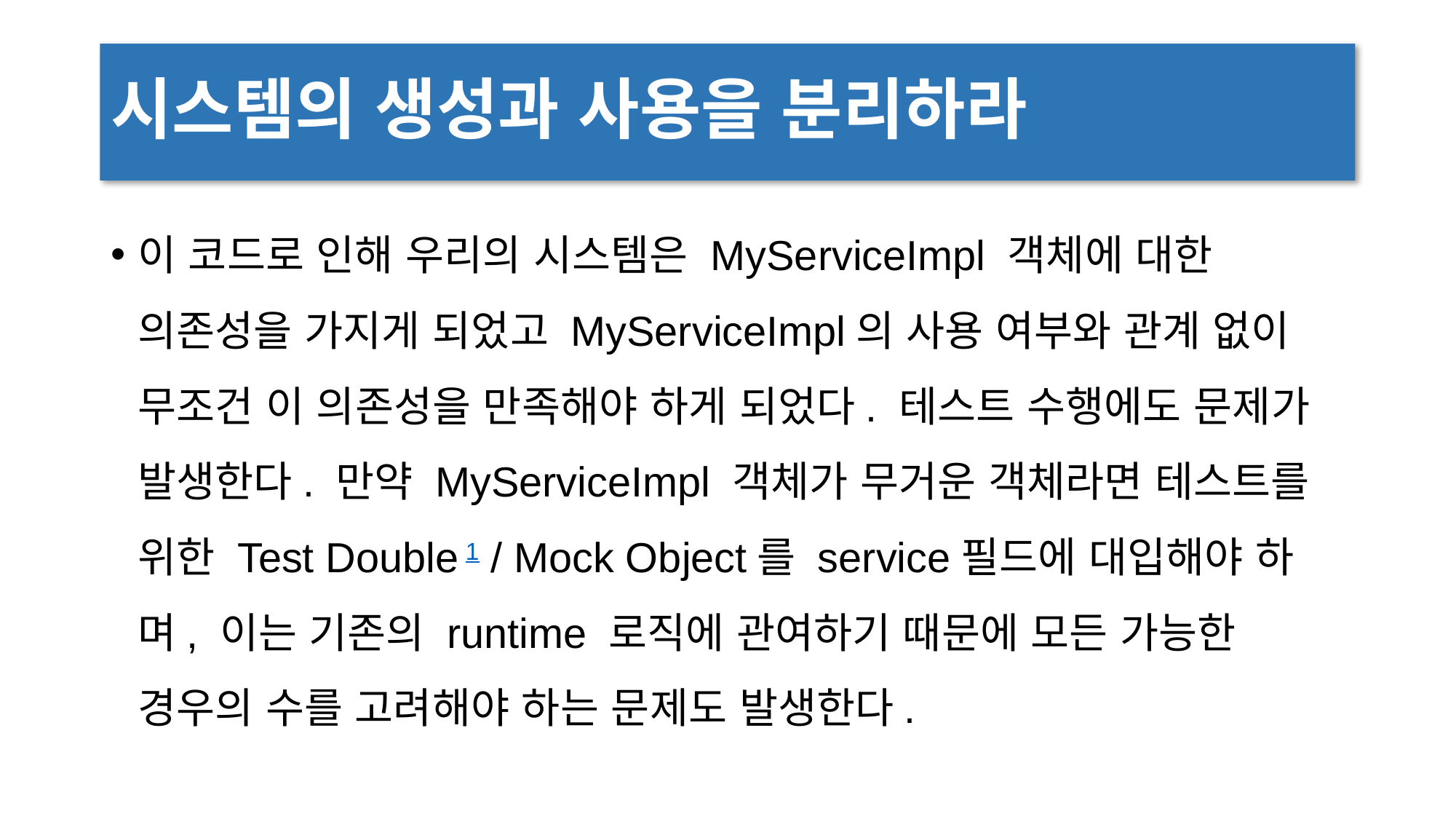

# 시스템의 생성과 사용을 분리하라
이 코드로 인해 우리의 시스템은 MyServiceImpl 객체에 대한 의존성을 가지게 되었고 MyServiceImpl의 사용 여부와 관계 없이 무조건 이 의존성을 만족해야 하게 되었다. 테스트 수행에도 문제가 발생한다. 만약 MyServiceImpl 객체가 무거운 객체라면 테스트를 위한 Test Double 1 / Mock Object를 service필드에 대입해야 하며, 이는 기존의 runtime 로직에 관여하기 때문에 모든 가능한 경우의 수를 고려해야 하는 문제도 발생한다.